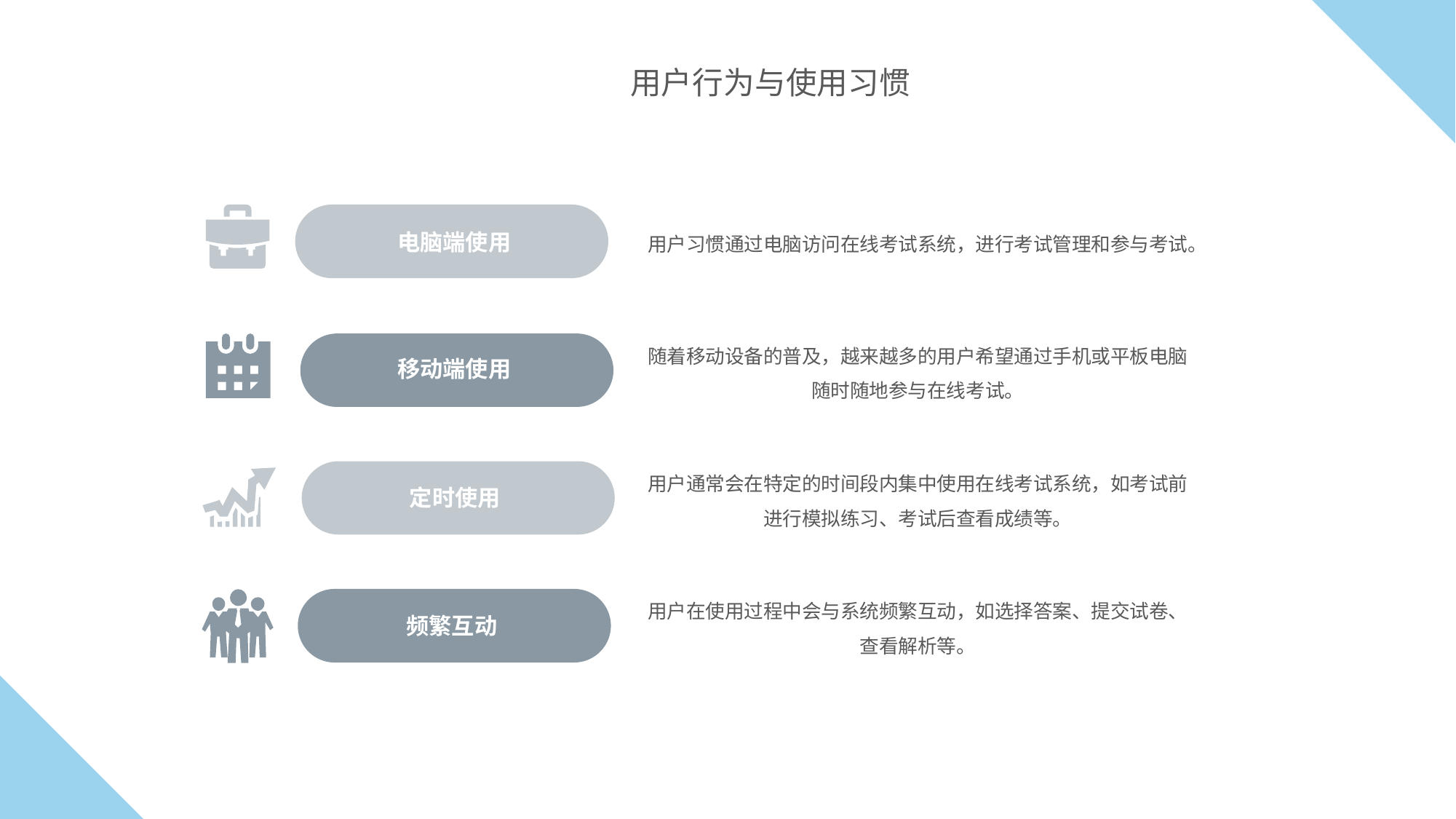

用户行为与使用习惯

用户习惯通过电脑访问在线考试系统，进行考试管理和参与考试。
电脑端使用

随着移动设备的普及，越来越多的用户希望通过手机或平板电脑随时随地参与在线考试。
移动端使用

用户通常会在特定的时间段内集中使用在线考试系统，如考试前进行模拟练习、考试后查看成绩等。

定时使用

用户在使用过程中会与系统频繁互动，如选择答案、提交试卷、查看解析等。
频繁互动